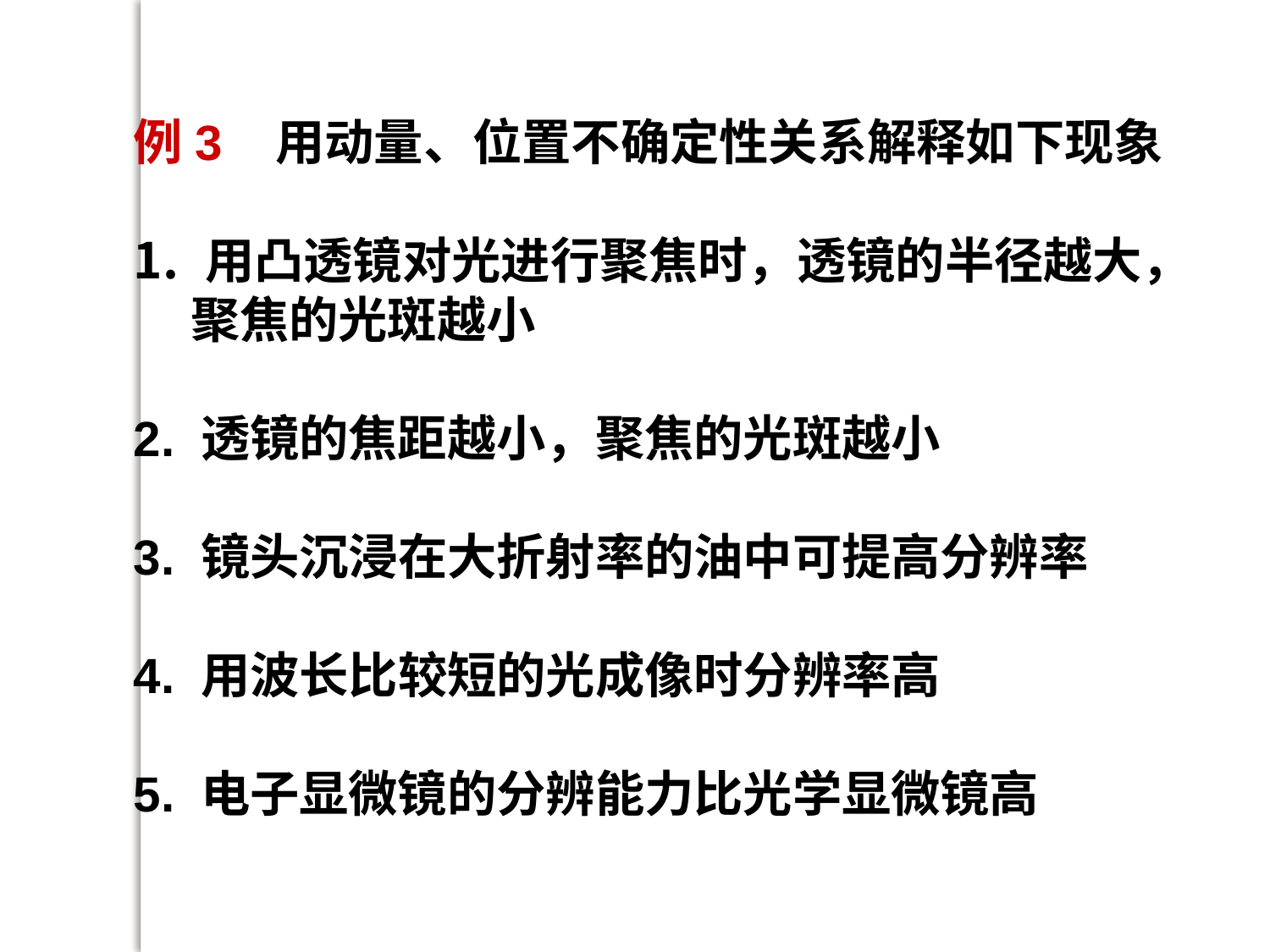

例3   用动量、位置不确定性关系解释如下现象

用凸透镜对光进行聚焦时，透镜的半径越大，
    聚焦的光斑越小

2. 透镜的焦距越小，聚焦的光斑越小

3. 镜头沉浸在大折射率的油中可提高分辨率

4. 用波长比较短的光成像时分辨率高

5. 电子显微镜的分辨能力比光学显微镜高